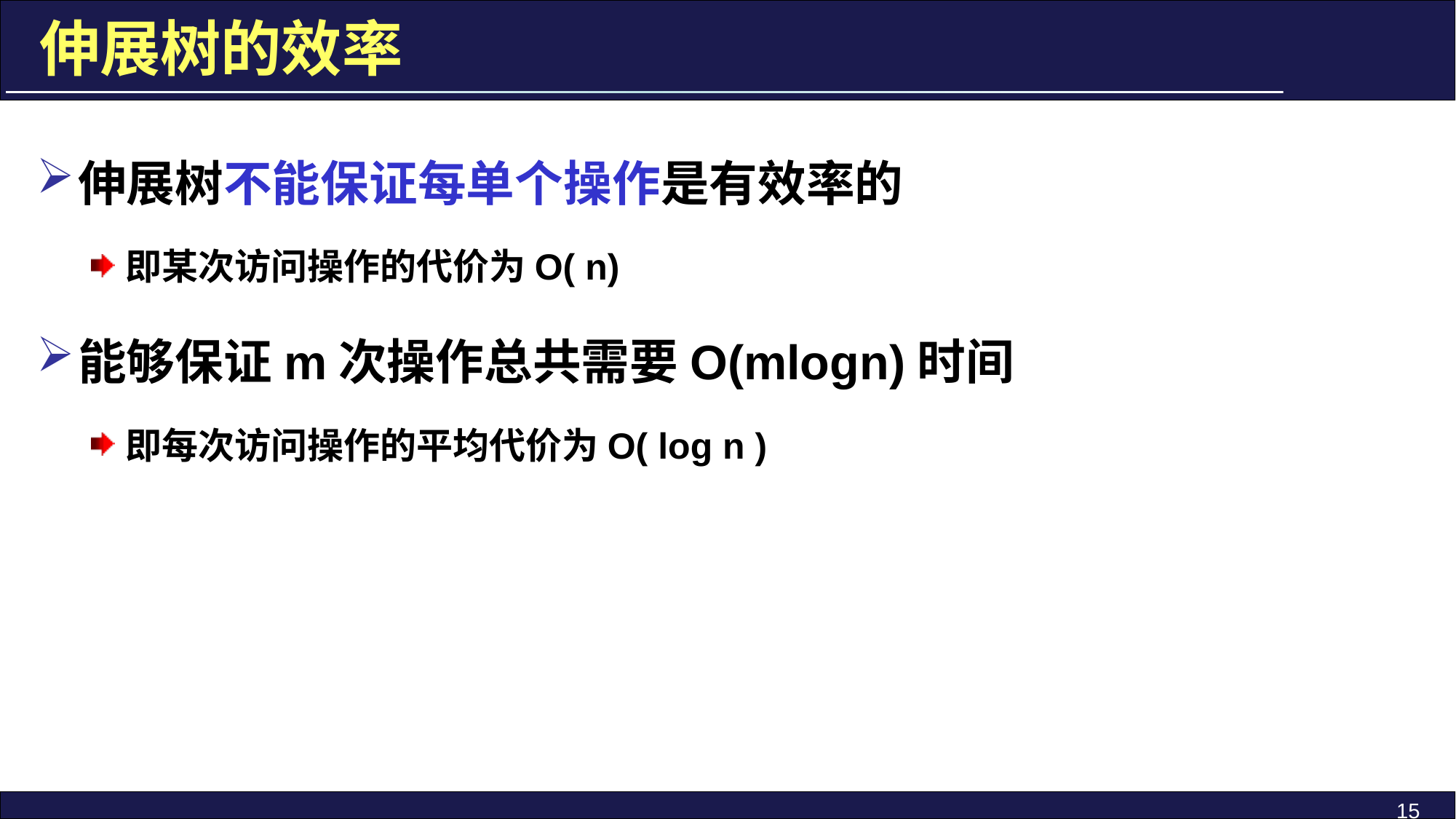

伸展树的效率
伸展树不能保证每单个操作是有效率的
即某次访问操作的代价为O( n)
能够保证m次操作总共需要O(mlogn)时间
即每次访问操作的平均代价为O( log n )
15